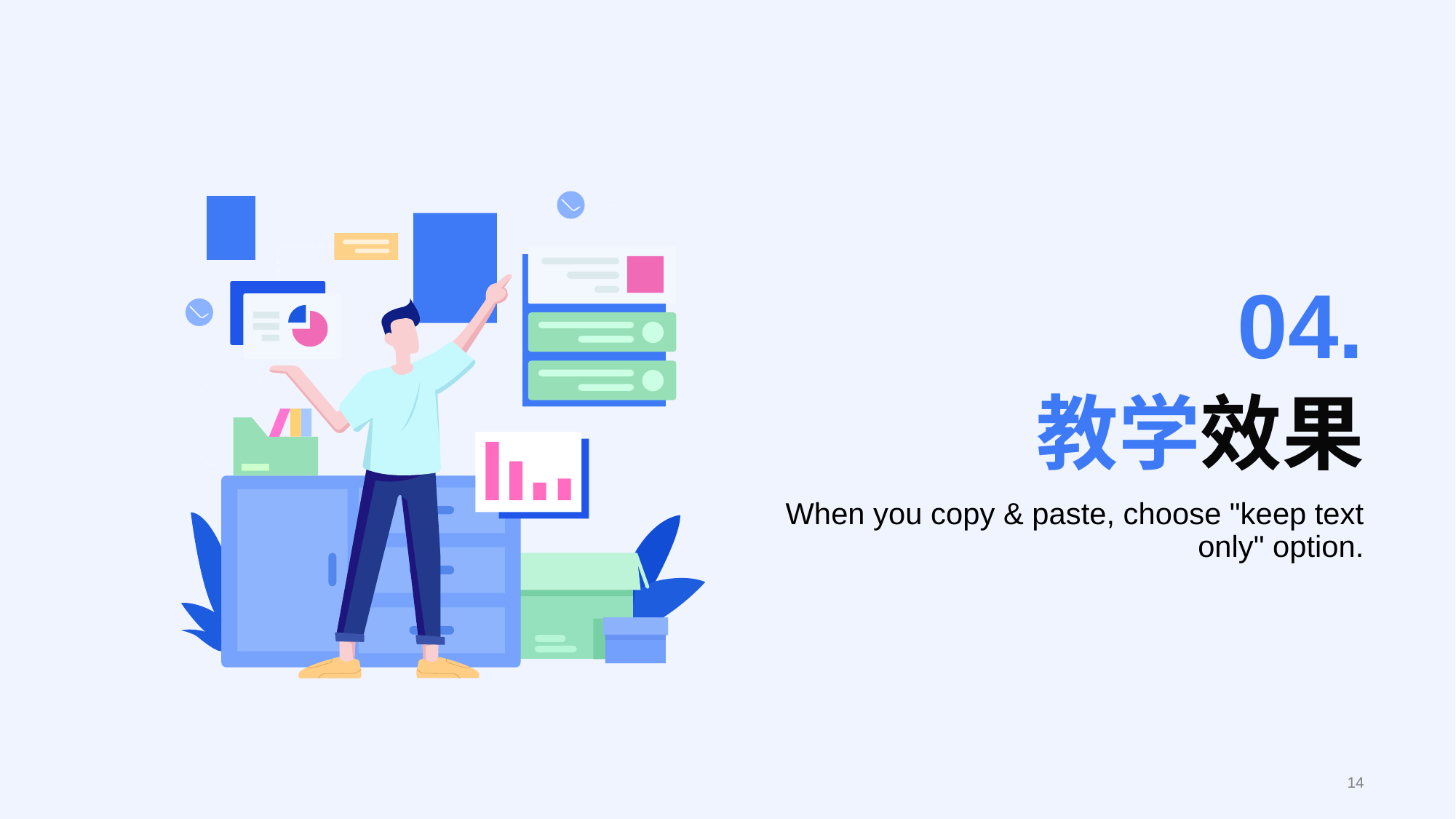

04.
# 教学效果
When you copy & paste, choose "keep text only" option.
14